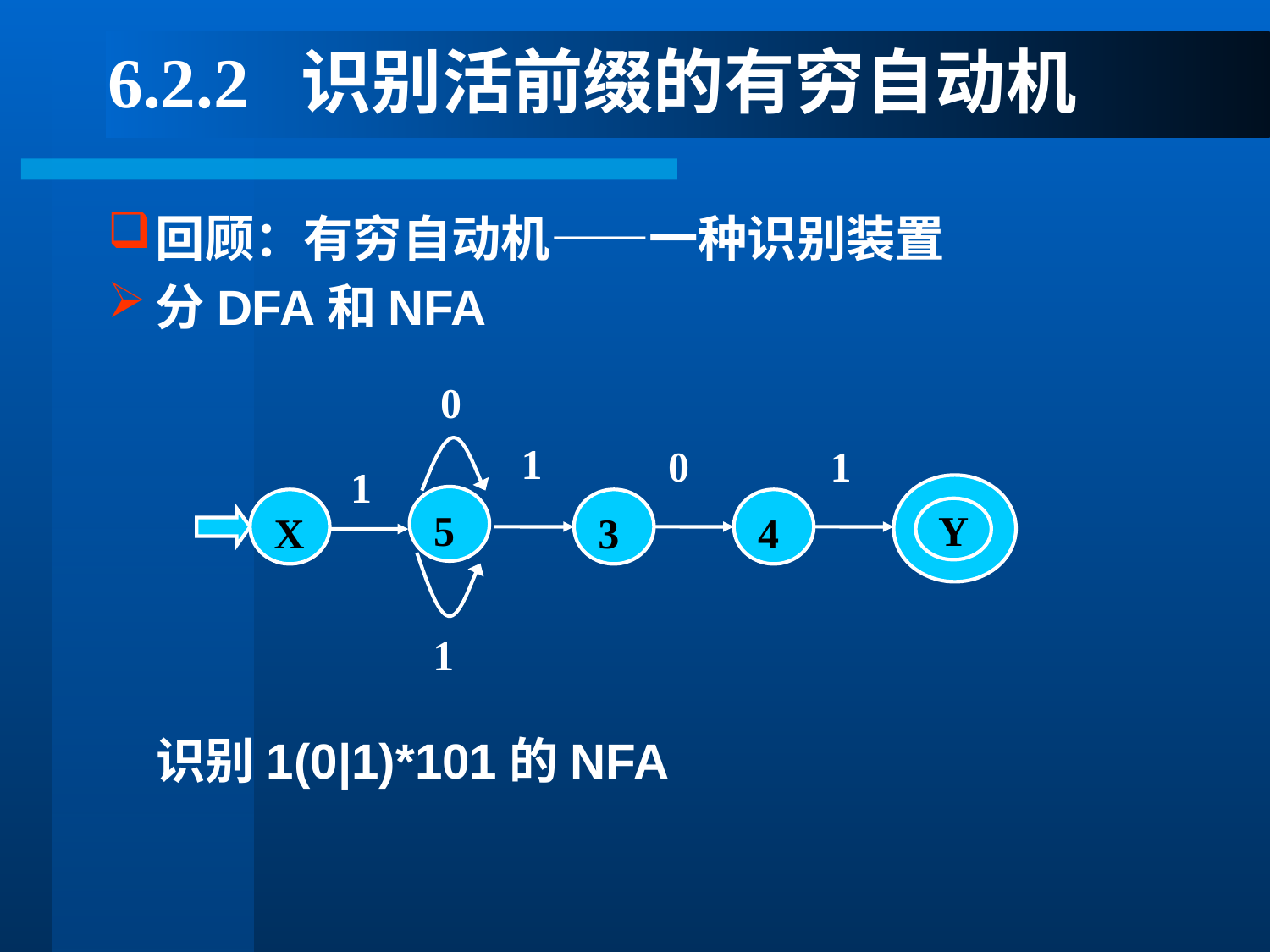

# 6.2.2  识别活前缀的有穷自动机
回顾：有穷自动机——一种识别装置
分DFA和NFA
  0
1
0
1

1

5
X
3
4
Y

 1
识别1(0|1)*101的NFA